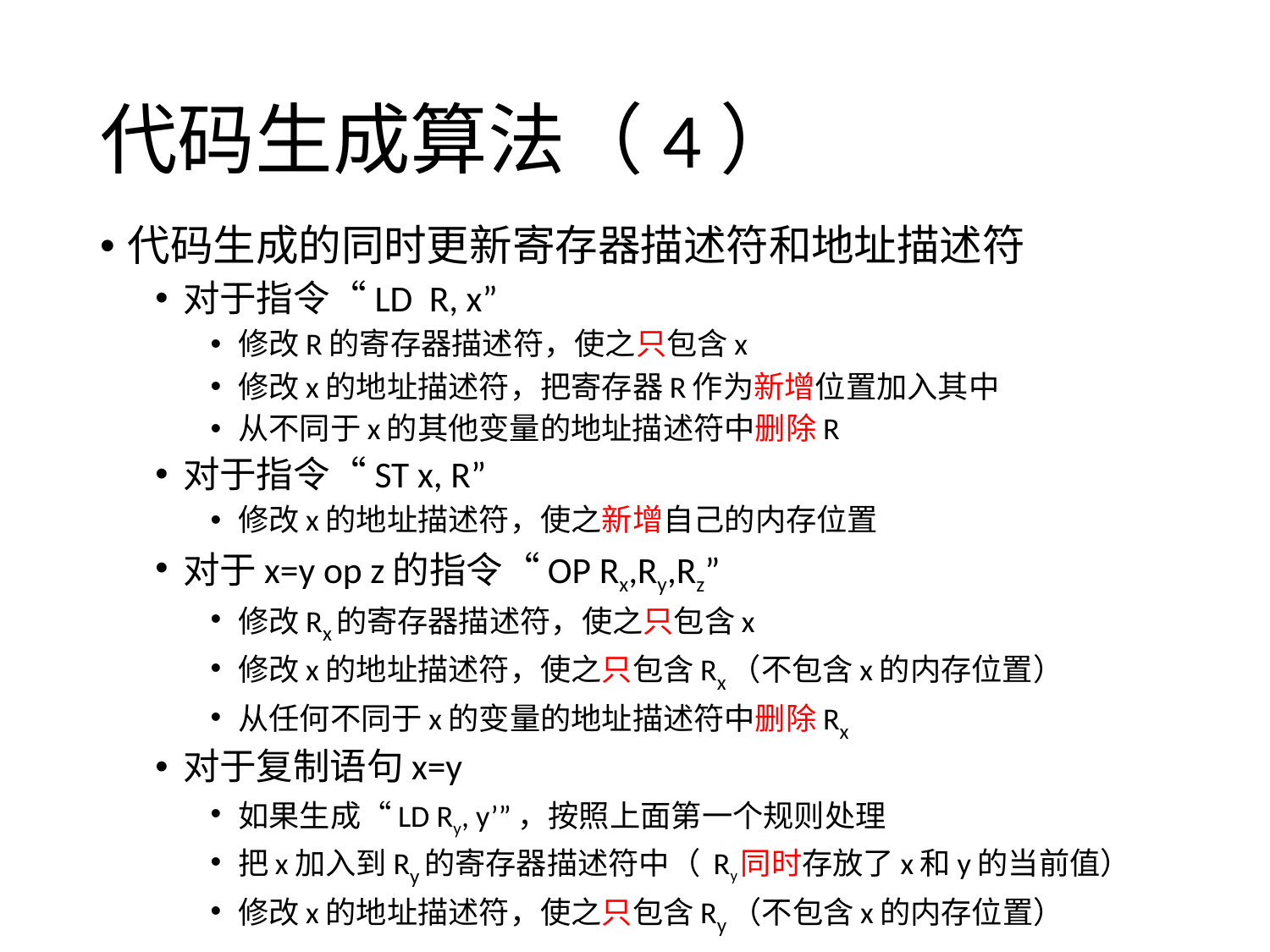

# 代码生成算法（4）
代码生成的同时更新寄存器描述符和地址描述符
对于指令“LD  R, x”
修改R的寄存器描述符，使之只包含x
修改x的地址描述符，把寄存器R作为新增位置加入其中
从不同于x的其他变量的地址描述符中删除R
对于指令“ST x, R”
修改x的地址描述符，使之新增自己的内存位置
对于x=y op z的指令“OP Rx,Ry,Rz”
修改Rx的寄存器描述符，使之只包含x
修改x的地址描述符，使之只包含Rx（不包含x的内存位置）
从任何不同于x的变量的地址描述符中删除Rx
对于复制语句x=y
如果生成“LD Ry, y’”，按照上面第一个规则处理
把x加入到Ry的寄存器描述符中（ Ry同时存放了x和y的当前值）
修改x的地址描述符，使之只包含Ry（不包含x的内存位置）